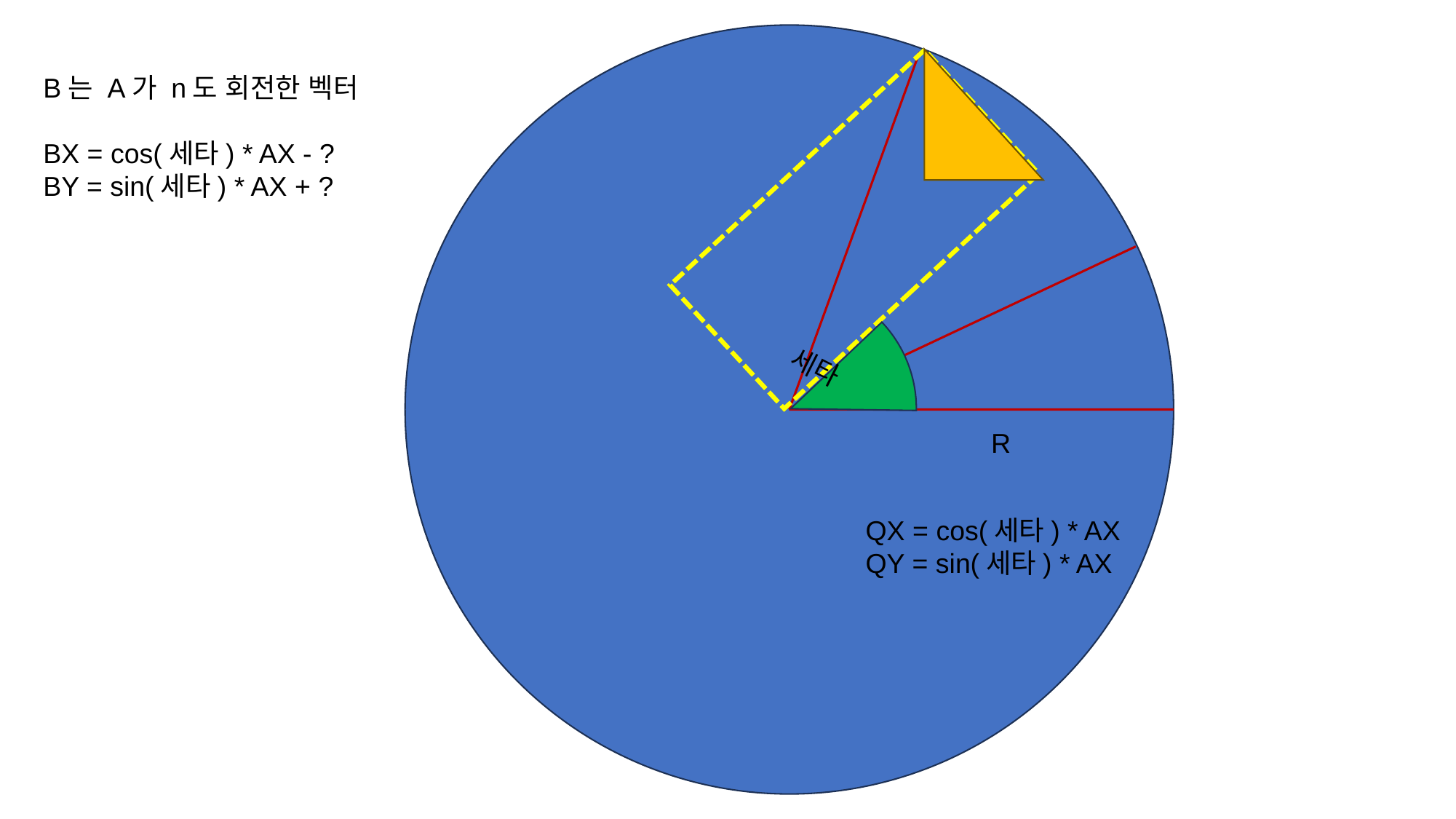

B는 A가 n도 회전한 벡터

BX = cos(세타) * AX - ?
BY = sin(세타) * AX + ?

          세타

R
QX = cos(세타) * AX
QY = sin(세타) * AX